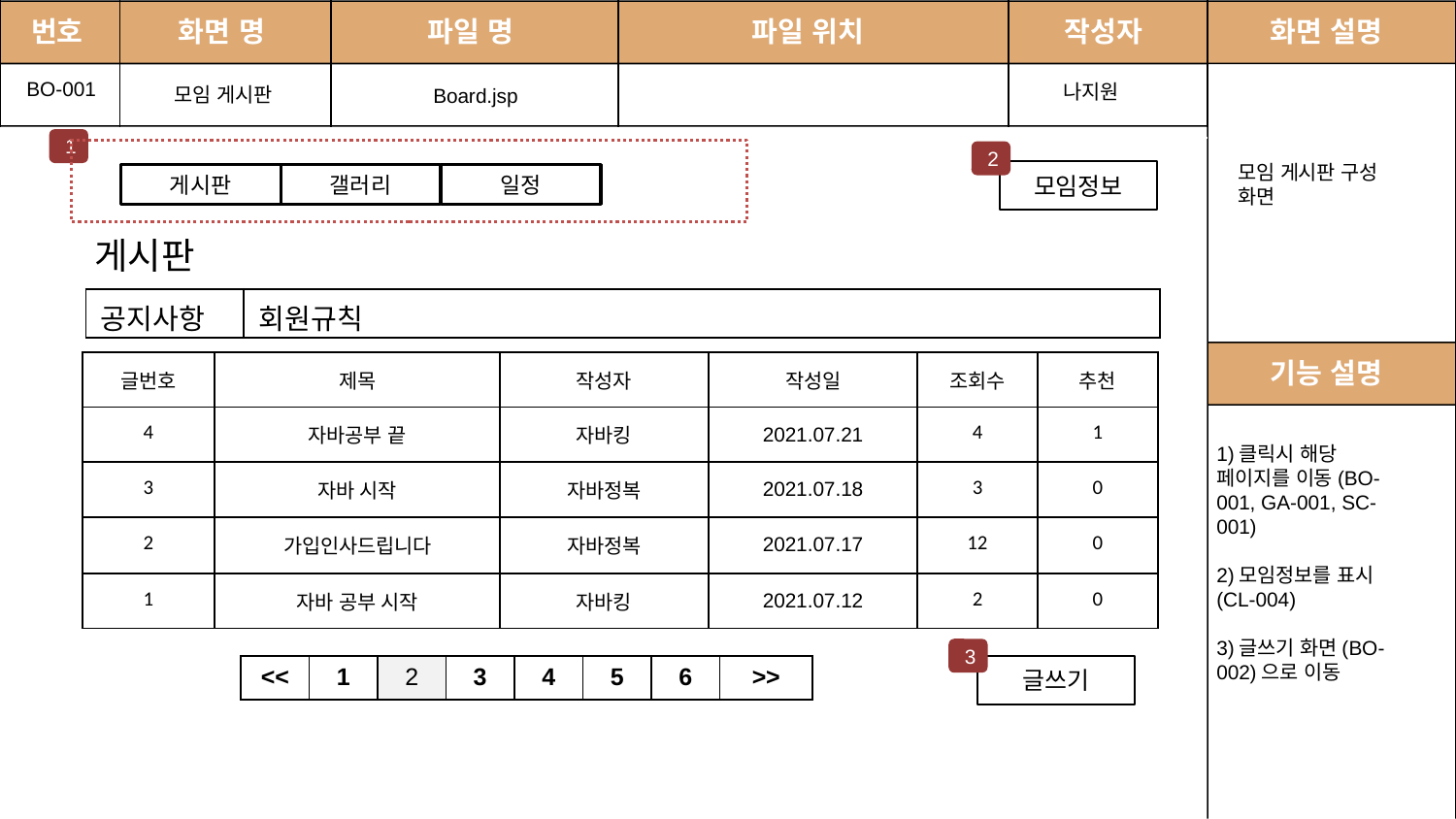

번호
화면 명
파일 명
# 파일 위치
작성자
화면 설명

BO-001
나지원
모임 게시판
Board.jsp
1
2
2

2
모임 게시판 구성 화면
모임정보
게시판
갤러리
일정
게시판
| 공지사항 | 회원규칙 |
| --- | --- |
| 글번호 | 제목 | 작성자 | 작성일 | 조회수 | 추천 |
| --- | --- | --- | --- | --- | --- |
| 4 | 자바공부 끝 | 자바킹 | 2021.07.21 | 4 | 1 |
| 3 | 자바 시작 | 자바정복 | 2021.07.18 | 3 | 0 |
| 2 | 가입인사드립니다 | 자바정복 | 2021.07.17 | 12 | 0 |
| 1 | 자바 공부 시작 | 자바킹 | 2021.07.12 | 2 | 0 |
기능 설명
1)클릭시 해당 페이지를 이동(BO-001, GA-001, SC-001)

2)모임정보를 표시(CL-004)

3)글쓰기 화면(BO-002)으로 이동

3
| << | 1 | 2 | 3 | 4 | 5 | 6 | >> |
| --- | --- | --- | --- | --- | --- | --- | --- |
글쓰기